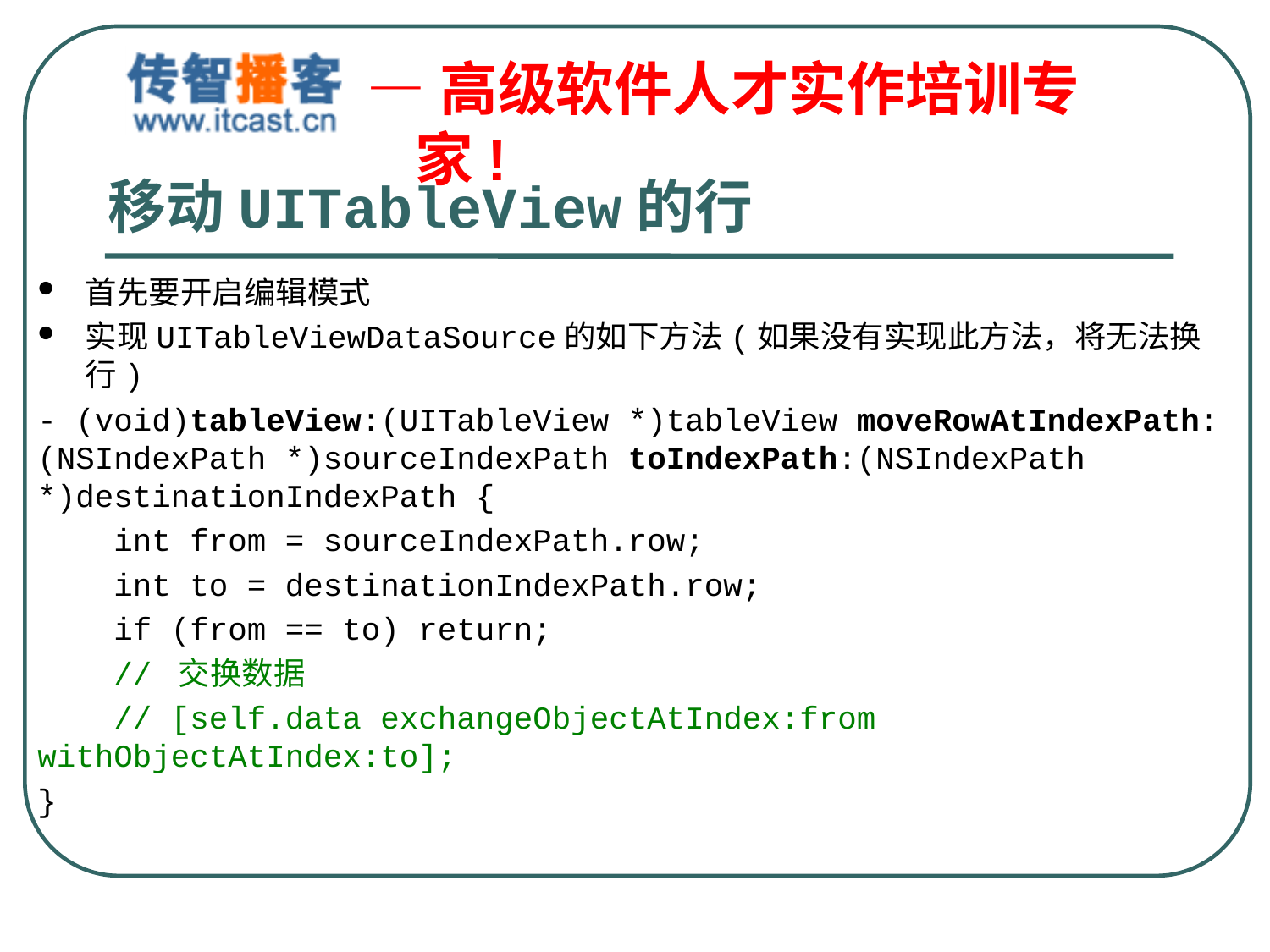

# 移动UITableView的行
首先要开启编辑模式
实现UITableViewDataSource的如下方法(如果没有实现此方法，将无法换行)
- (void)tableView:(UITableView *)tableView moveRowAtIndexPath:(NSIndexPath *)sourceIndexPath toIndexPath:(NSIndexPath *)destinationIndexPath {
    int from = sourceIndexPath.row;
    int to = destinationIndexPath.row;
    if (from == to) return;
    // 交换数据
    // [self.data exchangeObjectAtIndex:from withObjectAtIndex:to];
}